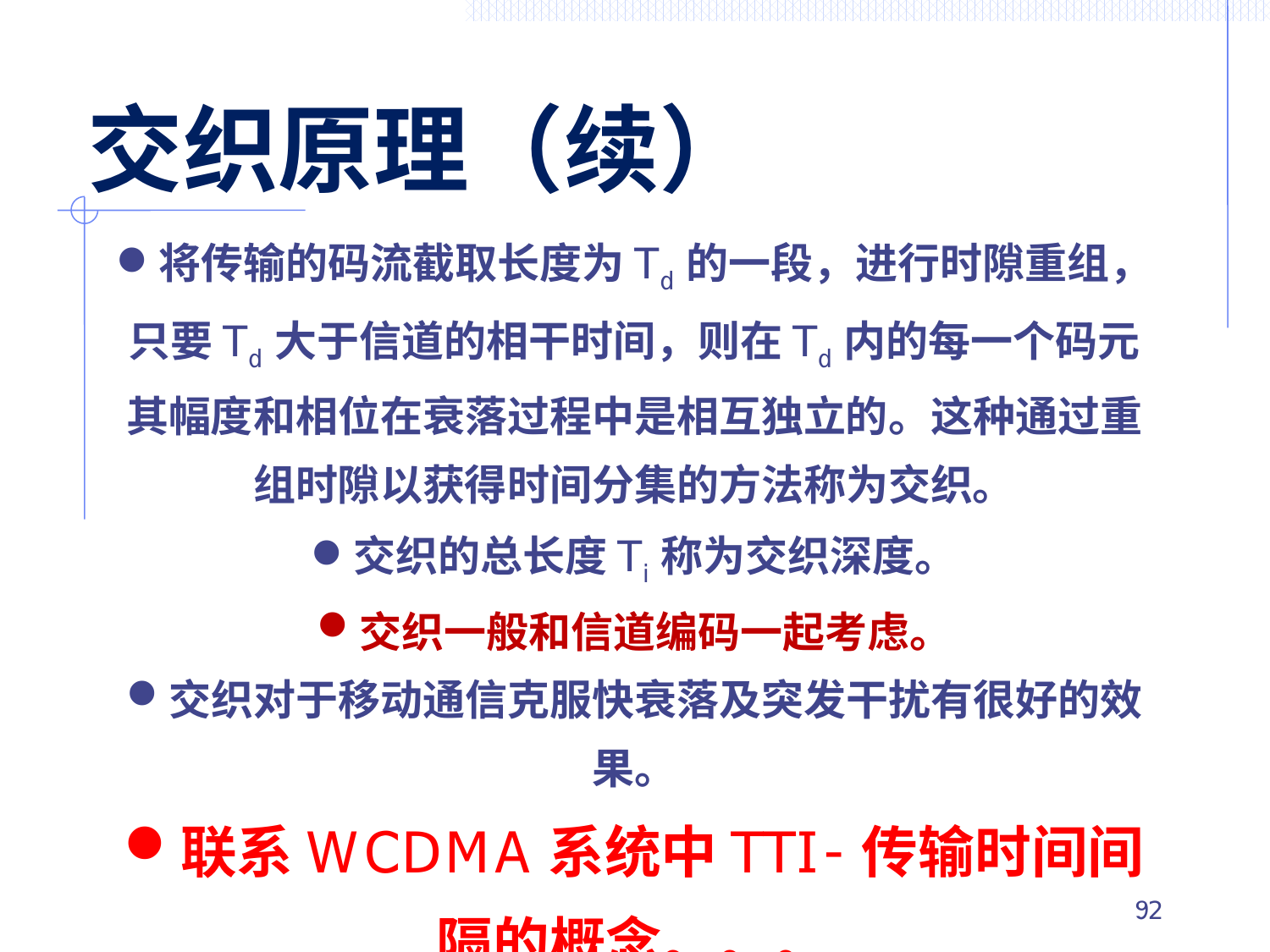

# 交织原理（续）
将传输的码流截取长度为Td的一段，进行时隙重组，只要Td大于信道的相干时间，则在Td内的每一个码元其幅度和相位在衰落过程中是相互独立的。这种通过重组时隙以获得时间分集的方法称为交织。
交织的总长度Ti称为交织深度。
交织一般和信道编码一起考虑。
交织对于移动通信克服快衰落及突发干扰有很好的效果。
联系WCDMA系统中TTI-传输时间间隔的概念。。。
美军MUOS系统改良WCDMA方式，扩展TTI从80ms到640ms，为什么？

92